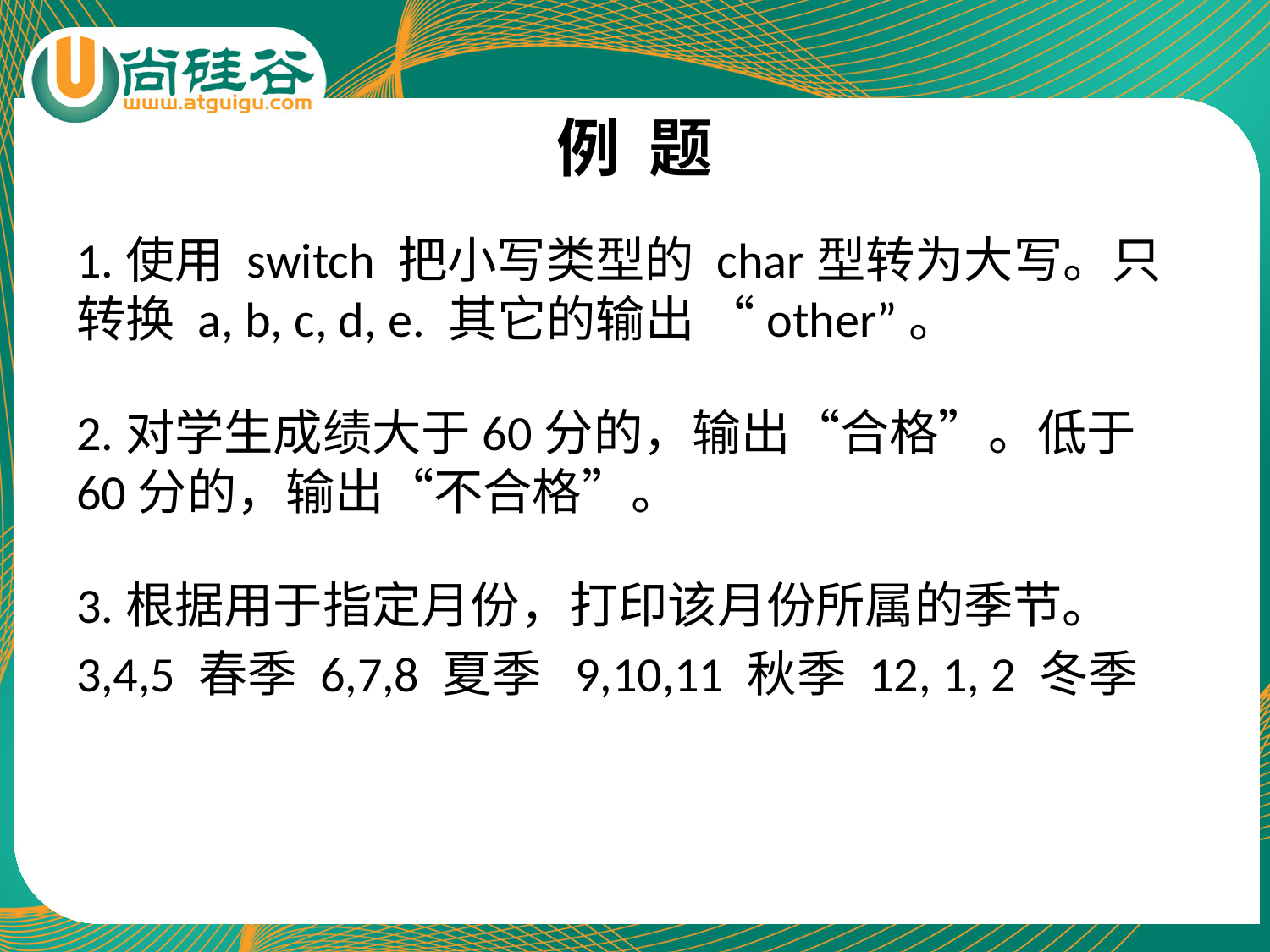

# 例  题
1.使用 switch 把小写类型的 char型转为大写。只转换 a, b, c, d, e. 其它的输出 “other”。

2.对学生成绩大于60分的，输出“合格”。低于60分的，输出“不合格”。

3.根据用于指定月份，打印该月份所属的季节。
3,4,5 春季 6,7,8 夏季  9,10,11 秋季 12, 1, 2 冬季